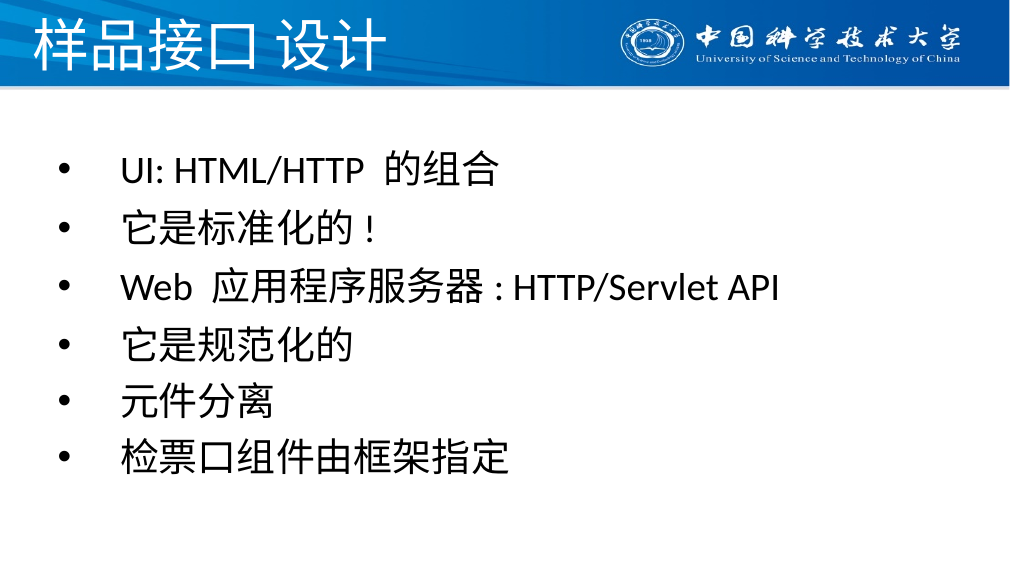

# 样品接口 设计
UI: HTML/HTTP 的组合
它是标准化的!
Web 应用程序服务器: HTTP/Servlet API
它是规范化的
元件分离
检票口组件由框架指定